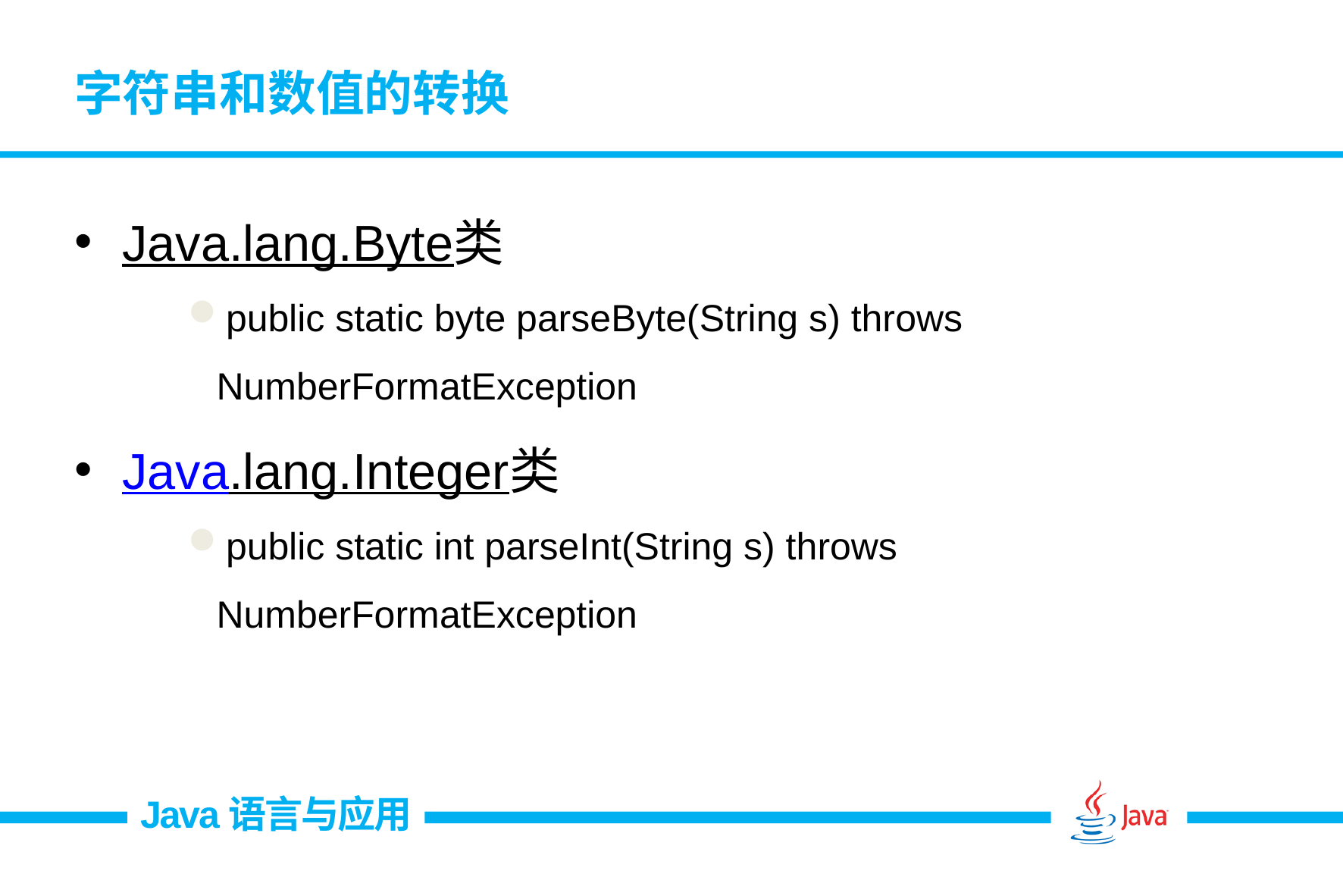

# 字符串和数值的转换
Java.lang.Byte类
public static byte parseByte(String s) throws NumberFormatException
Java.lang.Integer类
public static int parseInt(String s) throws NumberFormatException